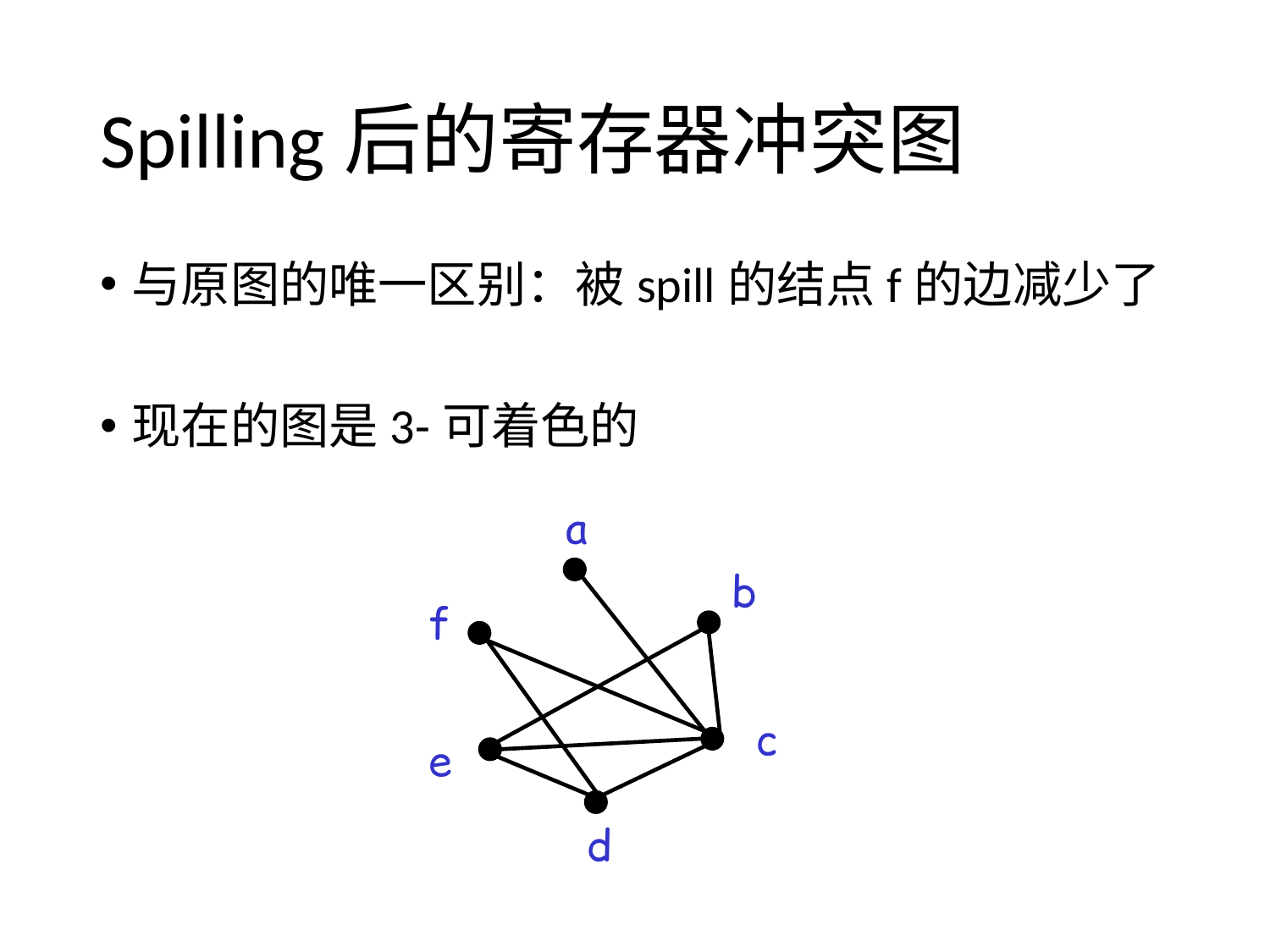

# Spilling后的寄存器冲突图
与原图的唯一区别：被spill的结点f的边减少了

现在的图是3-可着色的
a

b
f

c
e

d